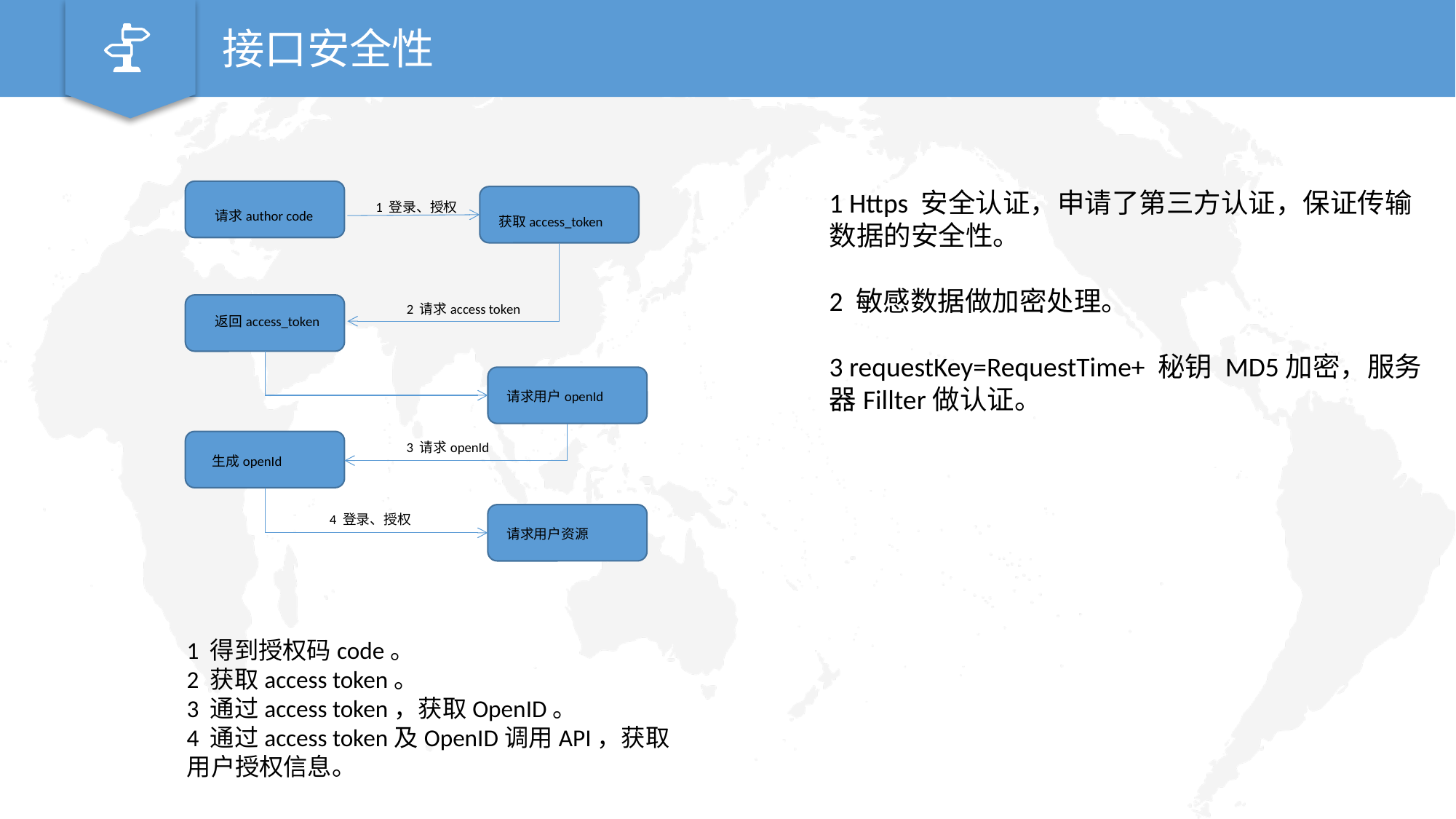

接口安全性

1 Https 安全认证，申请了第三方认证，保证传输数据的安全性。

2 敏感数据做加密处理。

3 requestKey=RequestTime+ 秘钥 MD5加密，服务器Fillter做认证。

请求author code

获取access_token

返回access_token

请求用户openId

生成openId

请求用户资源
1 登录、授权
2 请求access token
3 请求openId
4 登录、授权
1 得到授权码code。
2 获取access token。
3 通过access token，获取OpenID。
4 通过access token及OpenID调用API，获取用户授权信息。